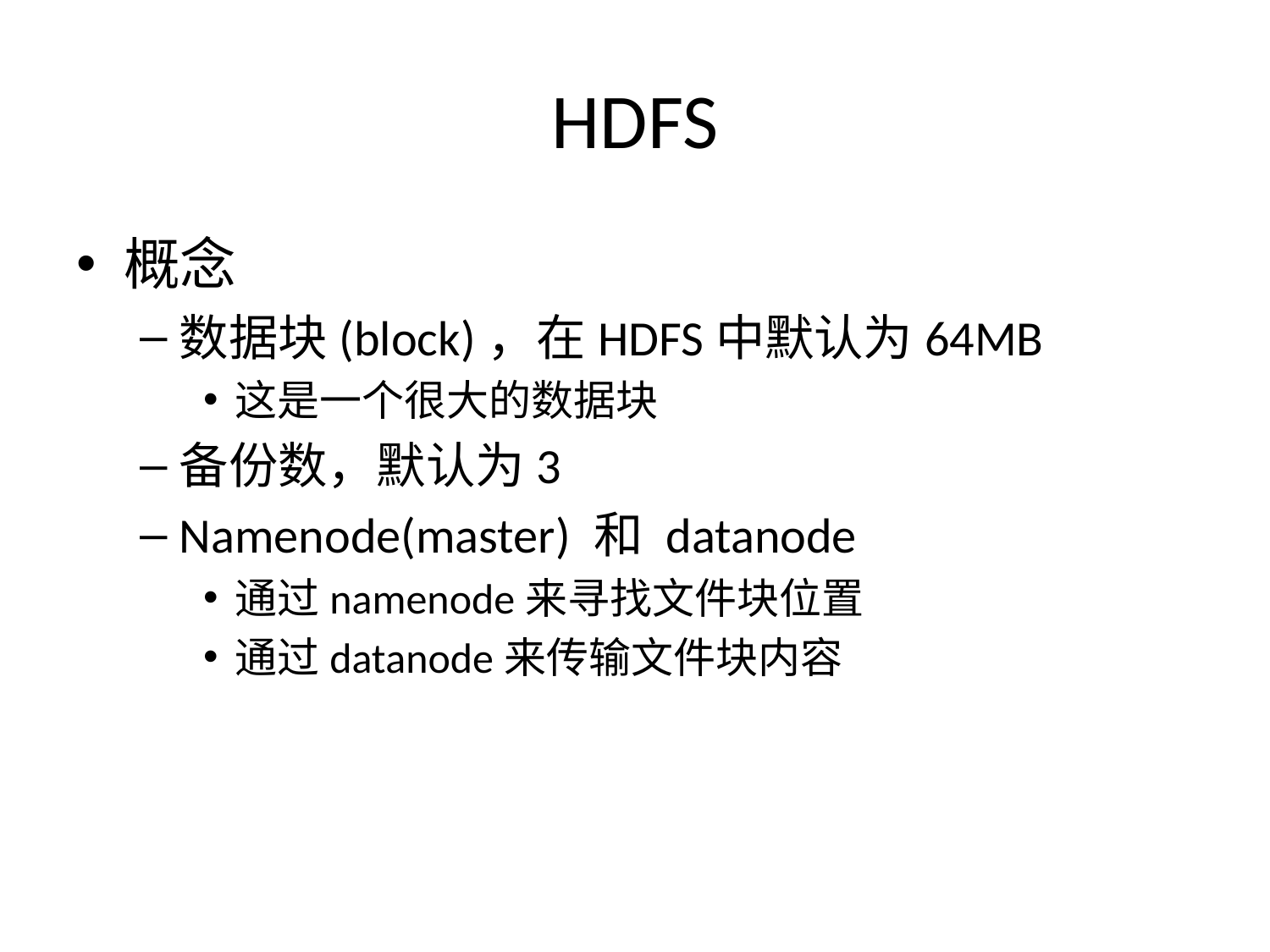

# HDFS
概念
数据块(block)，在HDFS中默认为64MB
这是一个很大的数据块
备份数，默认为3
Namenode(master) 和 datanode
通过namenode来寻找文件块位置
通过datanode来传输文件块内容